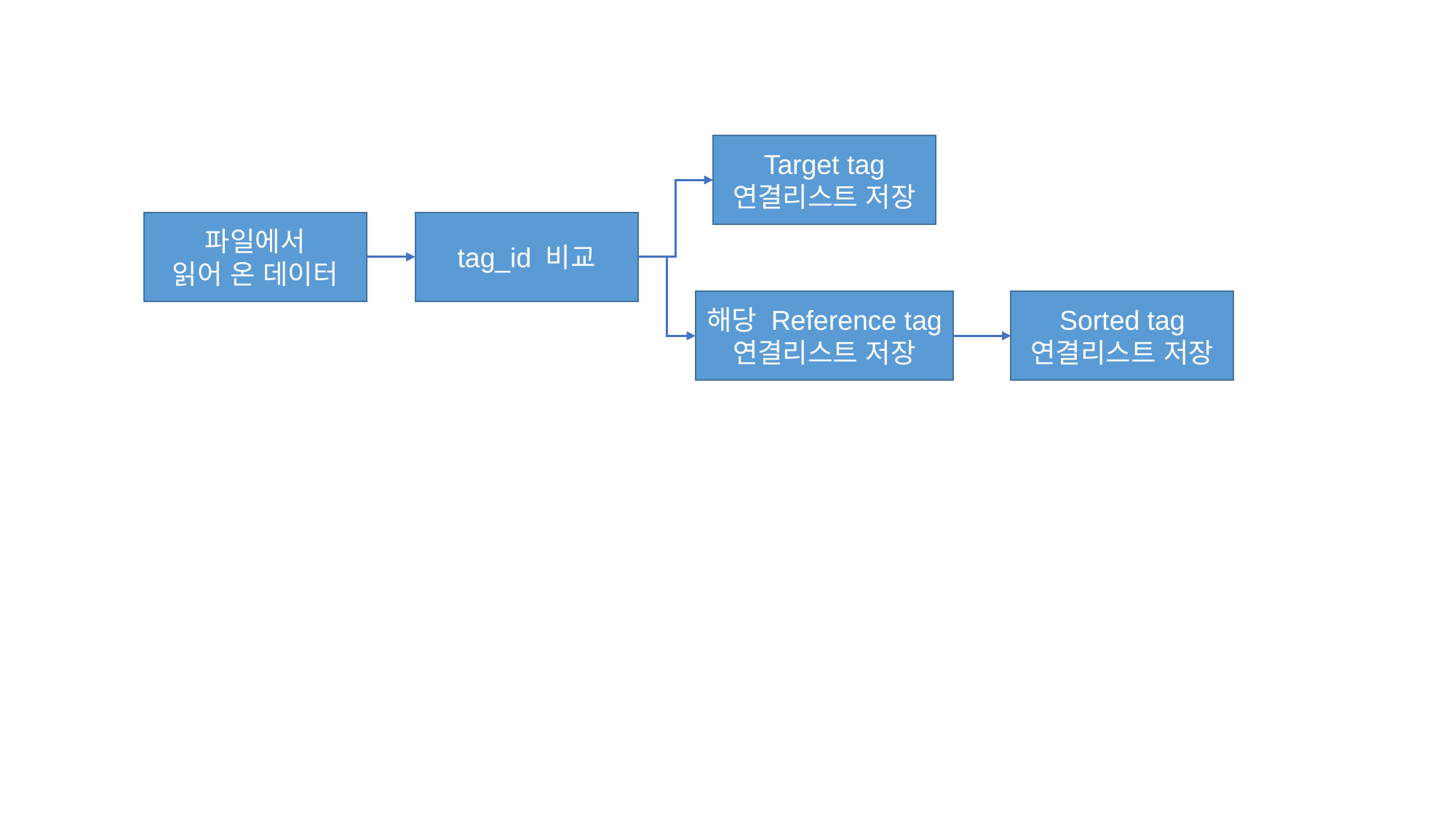

Target tag
연결리스트 저장
파일에서
읽어 온 데이터
tag_id 비교
해당 Reference tag
연결리스트 저장
Sorted tag
연결리스트 저장